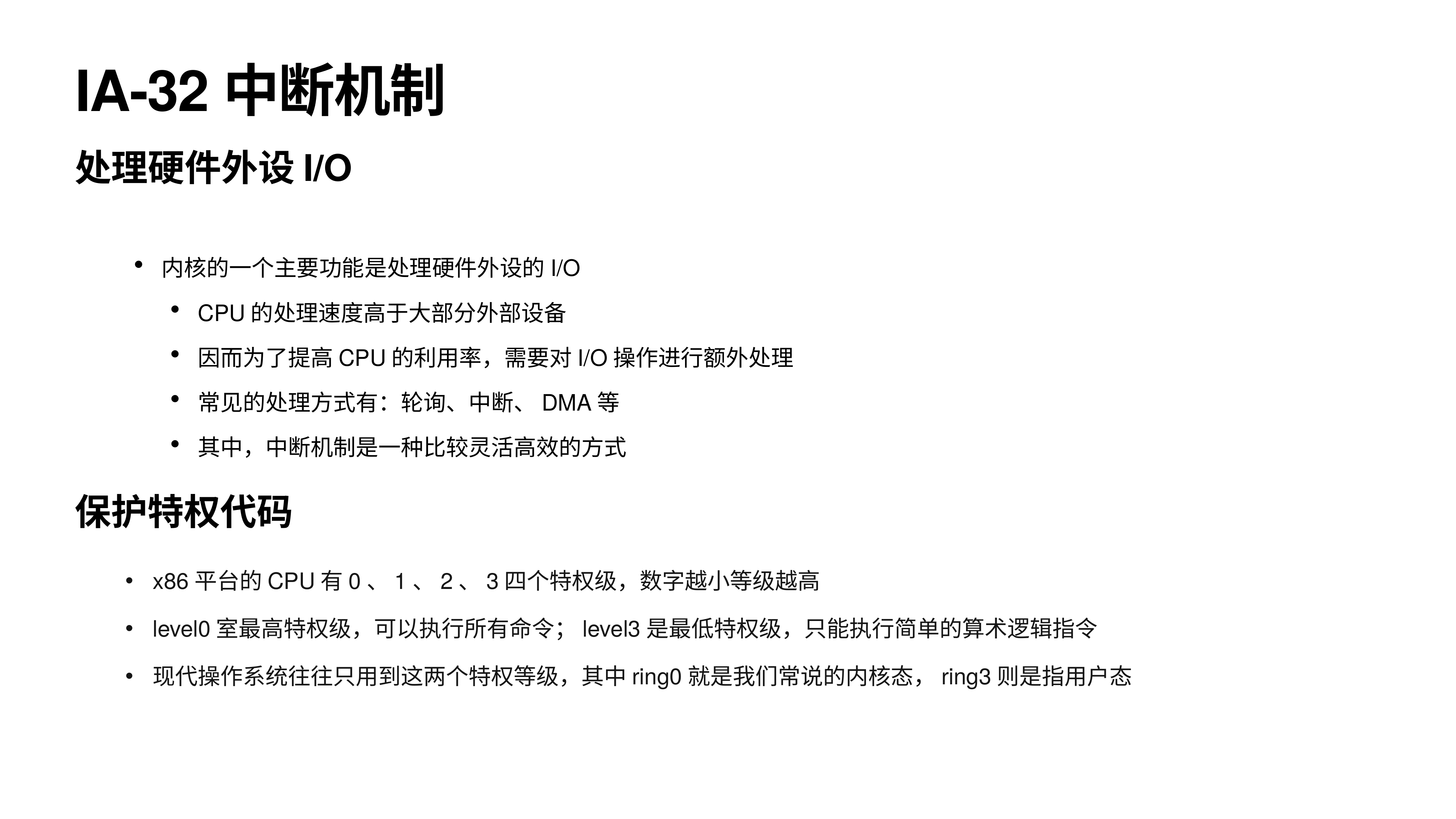

# IA-32中断机制
处理硬件外设I/O

内核的一个主要功能是处理硬件外设的I/O
CPU的处理速度高于大部分外部设备
因而为了提高CPU的利用率，需要对I/O操作进行额外处理
常见的处理方式有：轮询、中断、DMA等
其中，中断机制是一种比较灵活高效的方式
保护特权代码

x86平台的CPU有0、1、2、3四个特权级，数字越小等级越高
level0室最高特权级，可以执行所有命令；level3是最低特权级，只能执行简单的算术逻辑指令
现代操作系统往往只用到这两个特权等级，其中ring0就是我们常说的内核态，ring3则是指用户态